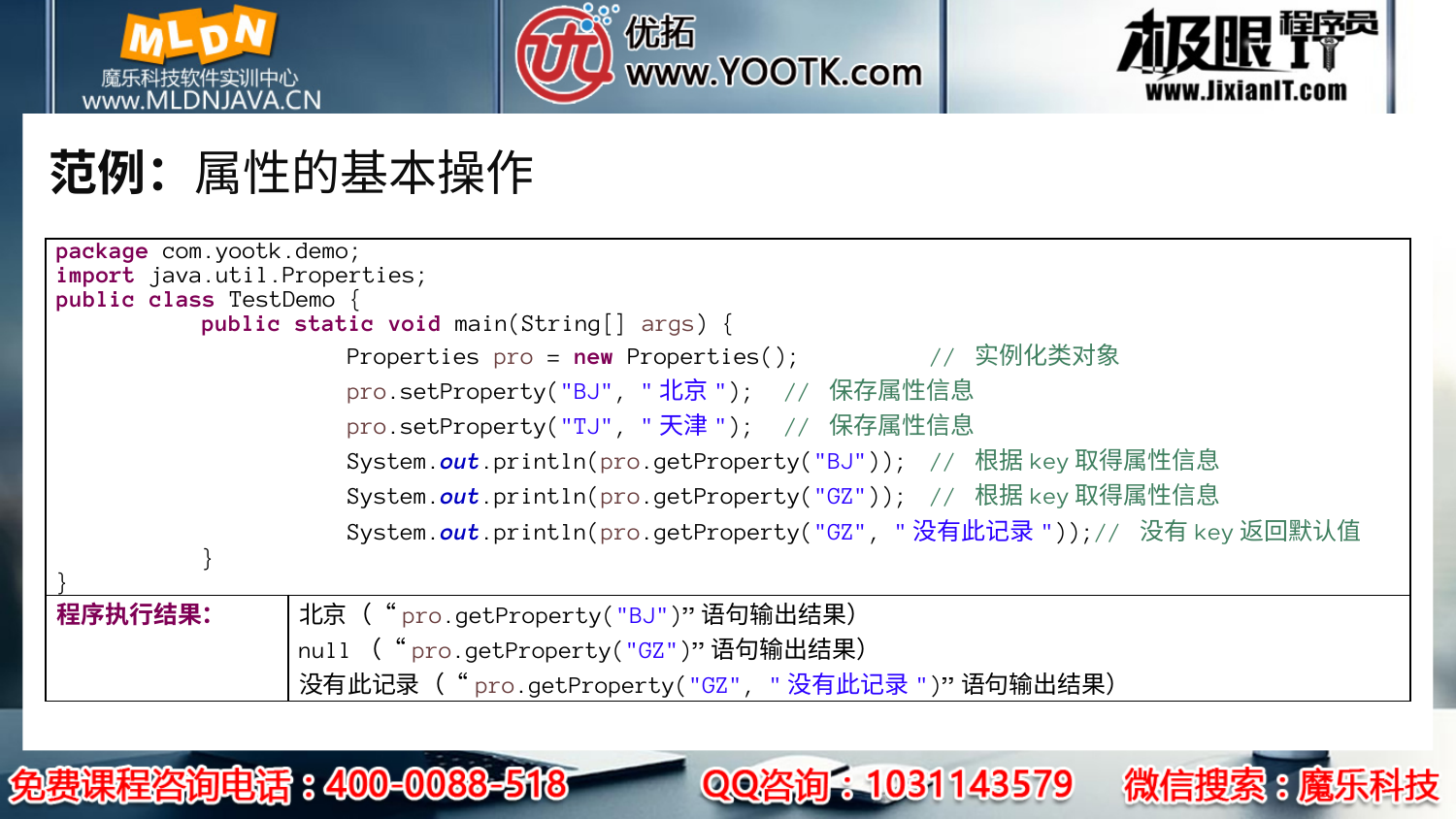

# 范例：属性的基本操作
| package com.yootk.demo; import java.util.Properties; public class TestDemo { public static void main(String[] args) { Properties pro = new Properties(); // 实例化类对象 pro.setProperty("BJ", "北京"); // 保存属性信息 pro.setProperty("TJ", "天津"); // 保存属性信息 System.out.println(pro.getProperty("BJ")); // 根据key取得属性信息 System.out.println(pro.getProperty("GZ")); // 根据key取得属性信息 System.out.println(pro.getProperty("GZ", "没有此记录"));// 没有key返回默认值 } } |  |
| --- | --- |
| 程序执行结果： | 北京（“pro.getProperty("BJ")”语句输出结果） null（“pro.getProperty("GZ")”语句输出结果） 没有此记录（“pro.getProperty("GZ", "没有此记录")”语句输出结果） |